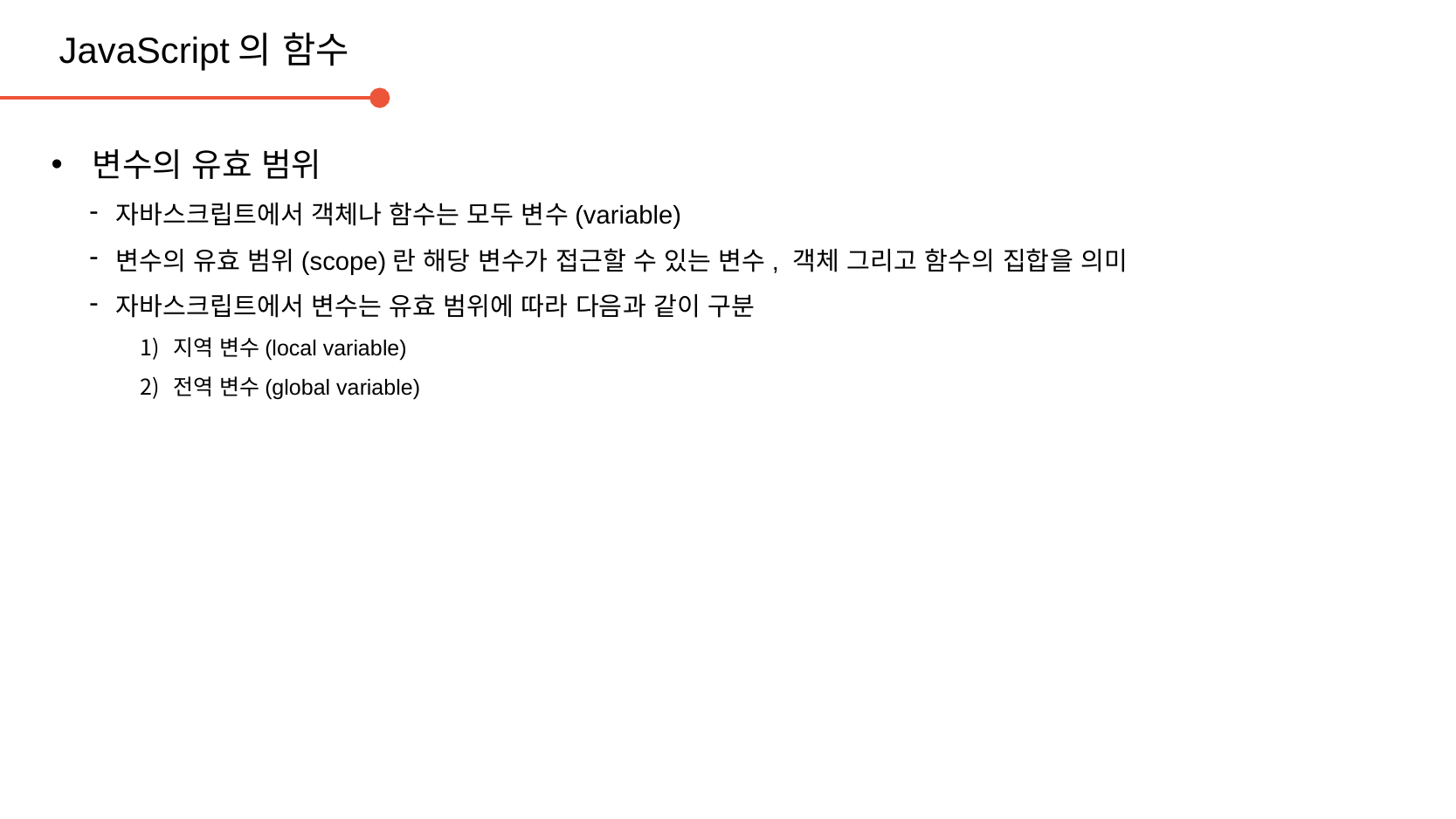

JavaScript의 함수
변수의 유효 범위
자바스크립트에서 객체나 함수는 모두 변수(variable)
변수의 유효 범위(scope)란 해당 변수가 접근할 수 있는 변수, 객체 그리고 함수의 집합을 의미
자바스크립트에서 변수는 유효 범위에 따라 다음과 같이 구분
지역 변수(local variable)
전역 변수(global variable)